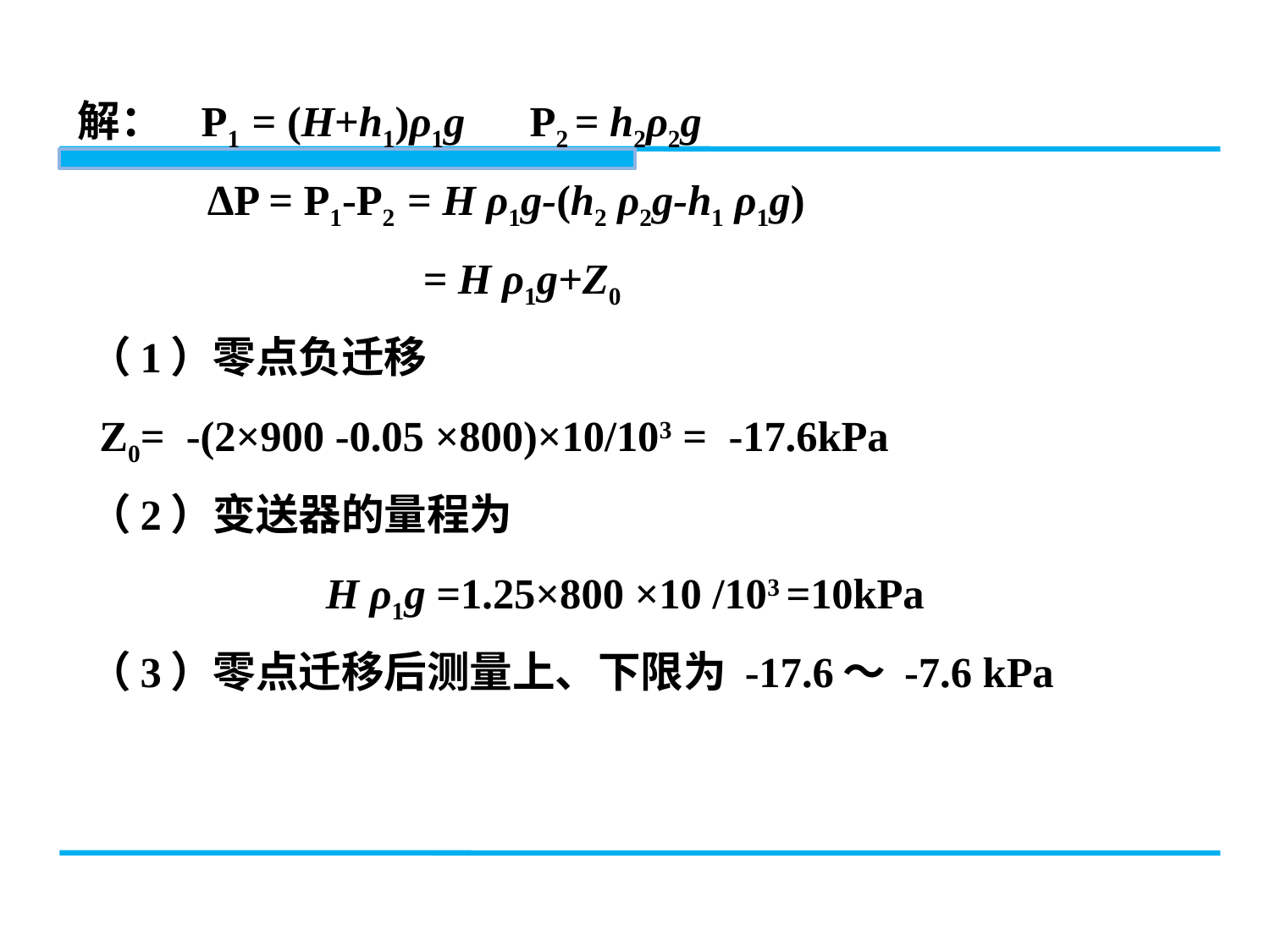

解：   P1  = (H+h1)ρ1g      P2 = h2ρ2g
            ΔP = P1-P2  = H ρ1g-(h2 ρ2g-h1 ρ1g)
                                = H ρ1g+Z0
 （1）零点负迁移
  Z0=  -(2×900 -0.05 ×800)×10/103 =  -17.6kPa
 （2）变送器的量程为
H ρ1g =1.25×800 ×10 /103 =10kPa
 （3）零点迁移后测量上、下限为 -17.6～ -7.6 kPa